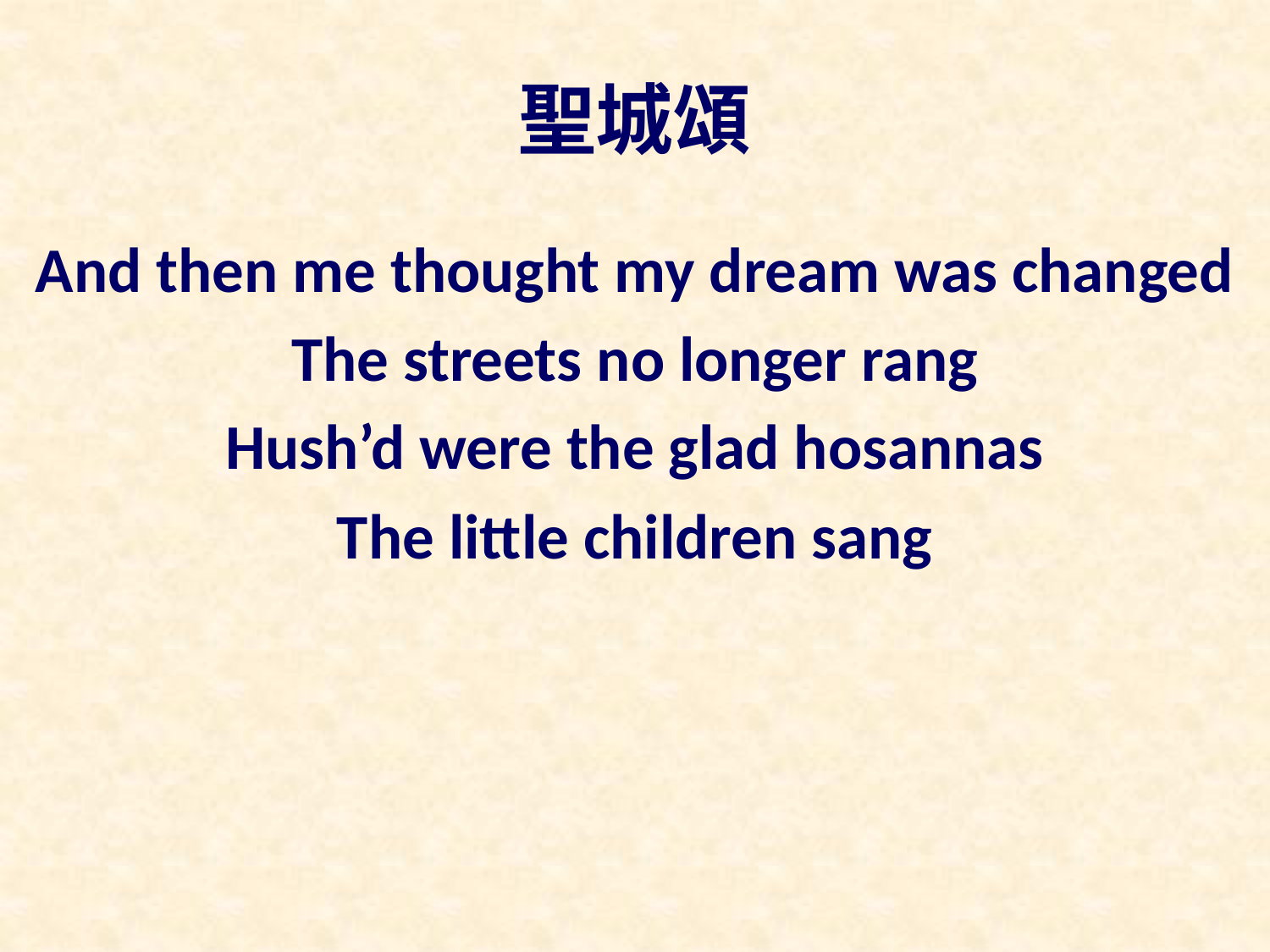

# 聖城頌
And then me thought my dream was changed
The streets no longer rang
Hush’d were the glad hosannas
The little children sang